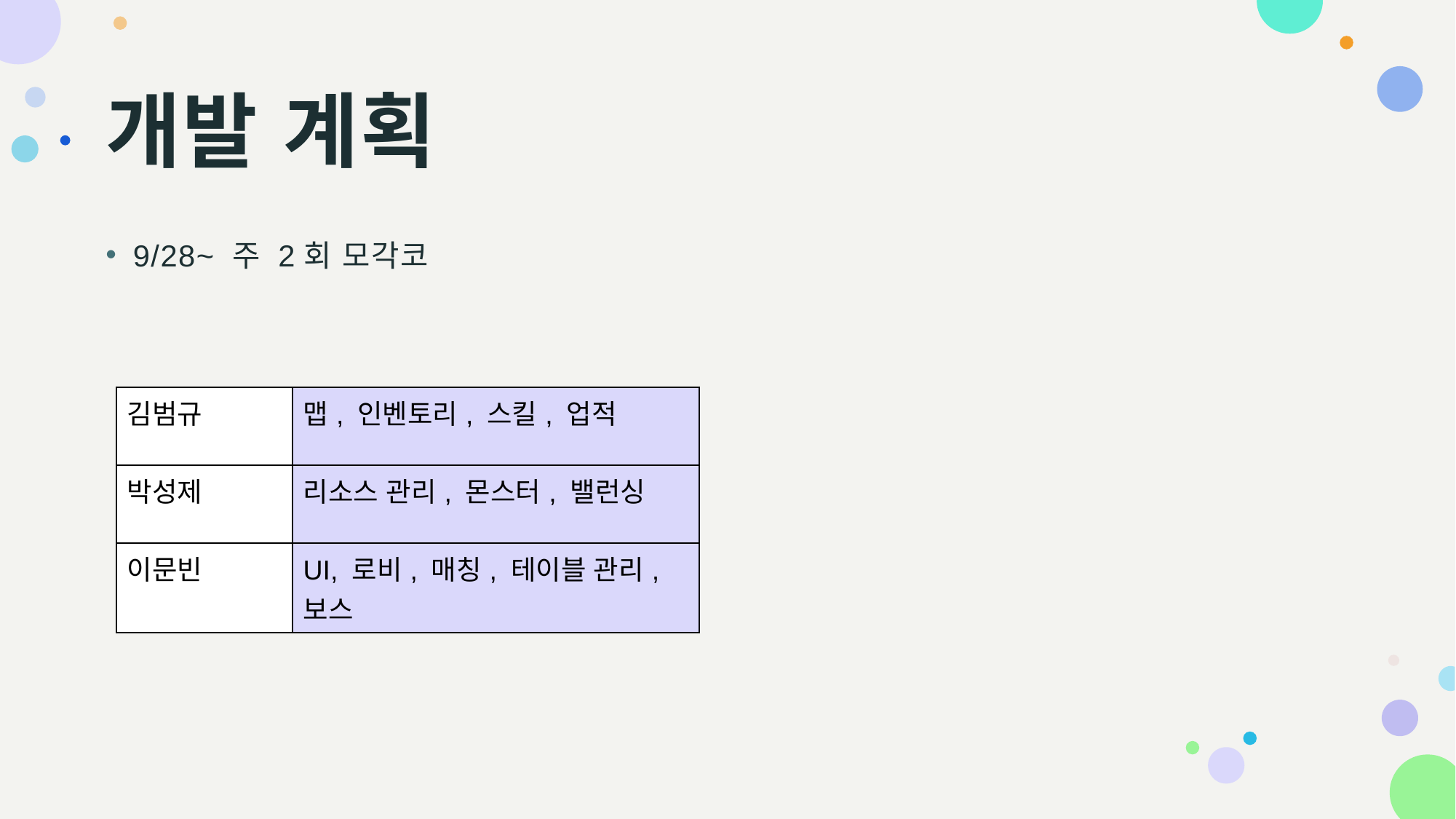

# 개발 계획
9/28~ 주 2회 모각코

| 김범규 | 맵, 인벤토리, 스킬, 업적 |
| --- | --- |
| 박성제 | 리소스 관리, 몬스터, 밸런싱 |
| 이문빈 | UI, 로비, 매칭, 테이블 관리, 보스 |